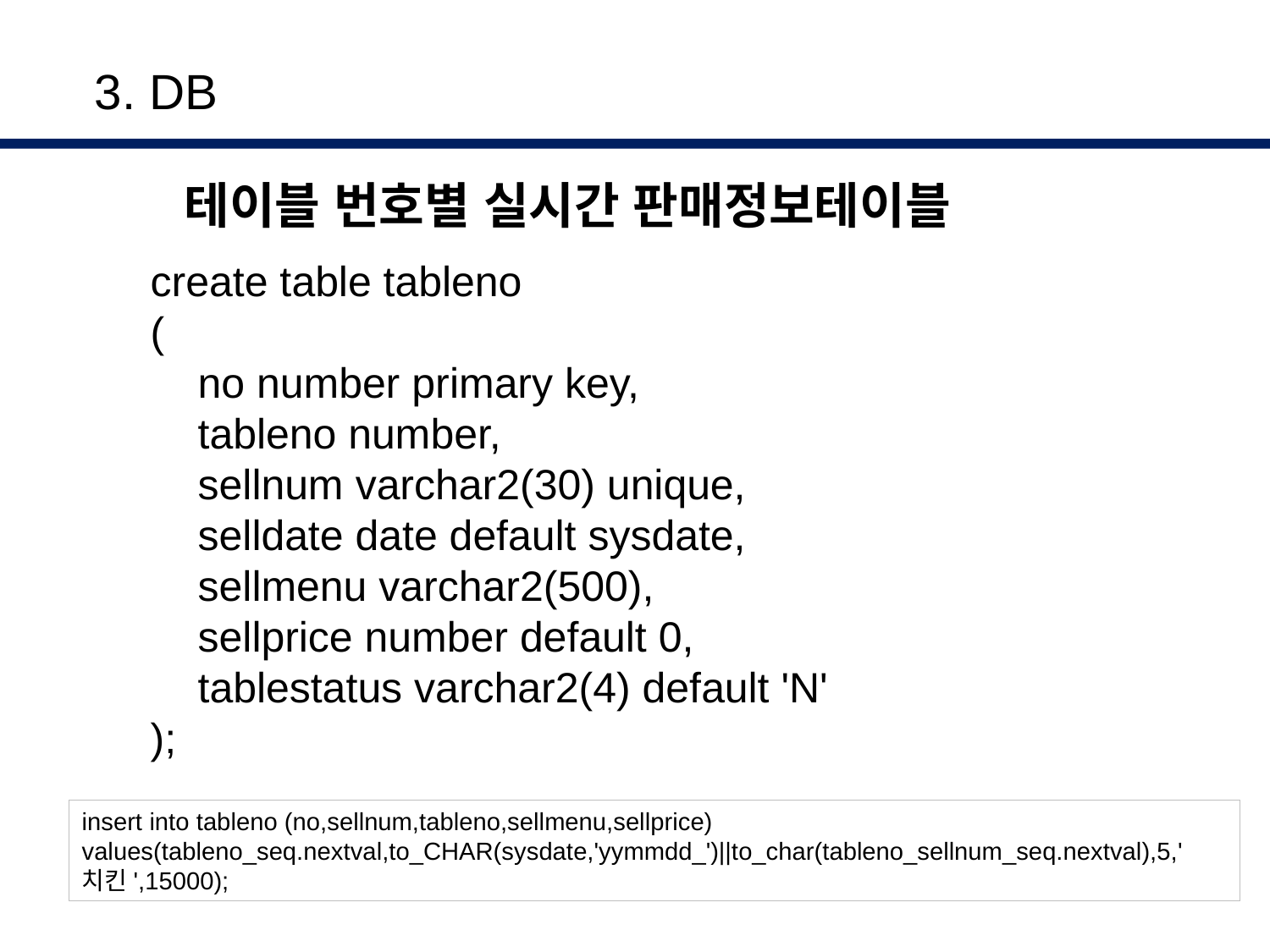

3. DB

테이블 번호별 실시간 판매정보테이블
create table tableno
(
    no number primary key,
    tableno number,
    sellnum varchar2(30) unique,
    selldate date default sysdate,
    sellmenu varchar2(500),
    sellprice number default 0,
    tablestatus varchar2(4) default 'N'
);
insert into tableno (no,sellnum,tableno,sellmenu,sellprice)
values(tableno_seq.nextval,to_CHAR(sysdate,'yymmdd_')||to_char(tableno_sellnum_seq.nextval),5,'치킨',15000);